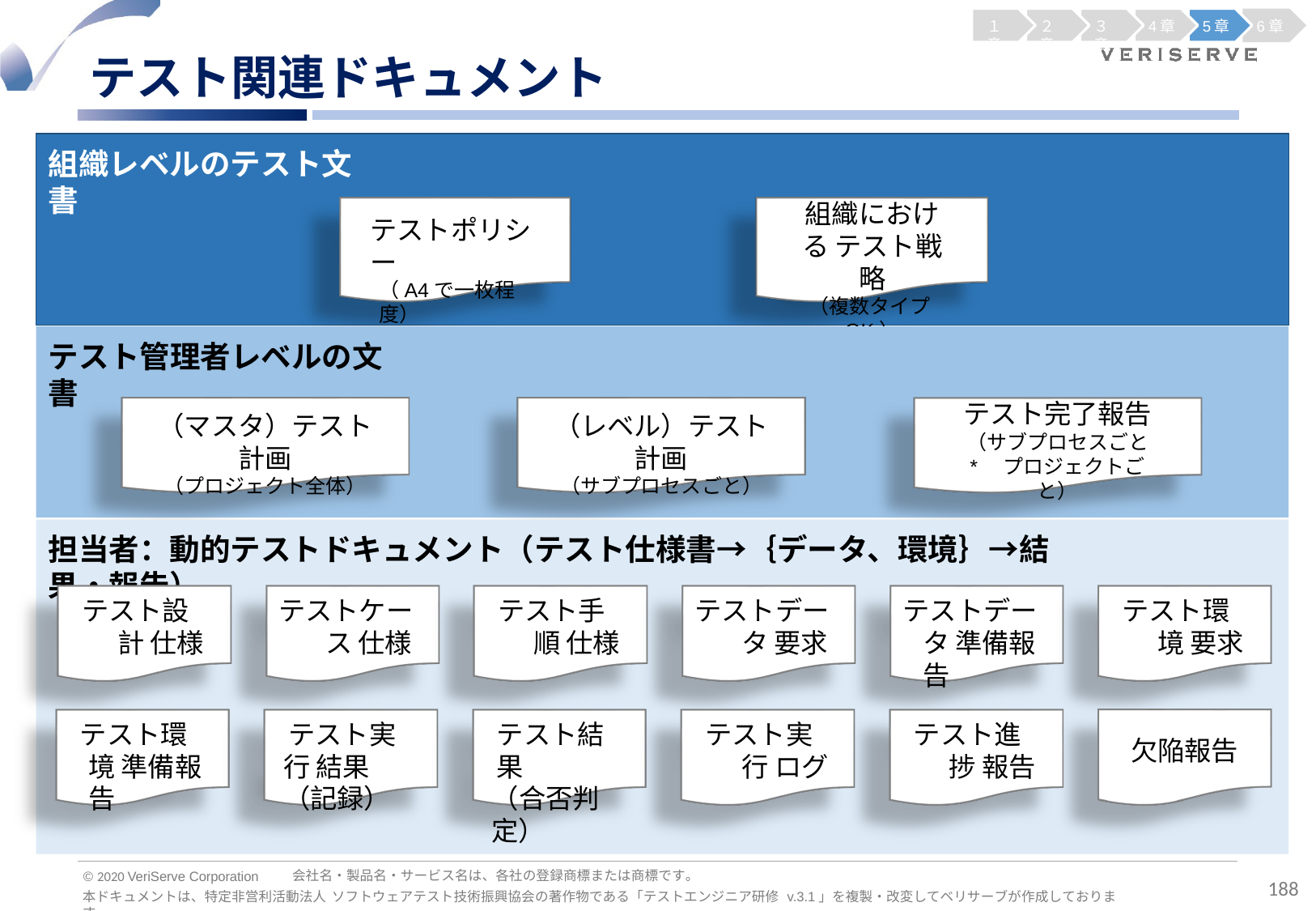

１章
２章
３章
4章
5章
6章
テスト関連ドキュメント

組織レベルのテスト文書

組織における テスト戦略
（複数タイプOK）

テストポリシー
（A4で一枚程度）

テスト管理者レベルの文書

テスト完了報告
（サブプロセスごと
* プロジェクトごと）

（マスタ）テスト計画
（プロジェクト全体）
（レベル）テスト計画
（サブプロセスごと）

担当者：動的テストドキュメント（テスト仕様書→｛データ、環境｝→結果・報告）

テスト設計 仕様
テストケース 仕様
テスト手順 仕様
テストデータ 要求
テストデータ 準備報告
テスト環境 要求

テスト環境 準備報告
テスト実行 結果（記録）
テスト結果
（合否判定）
テスト実行 ログ
テスト進捗 報告
欠陥報告
会社名・製品名・サービス名は、各社の登録商標または商標です。
© 2020 VeriServe Corporation
188
本ドキュメントは、特定非営利活動法人 ソフトウェアテスト技術振興協会の著作物である「テストエンジニア研修 v.3.1」を複製・改変してベリサーブが作成しております。